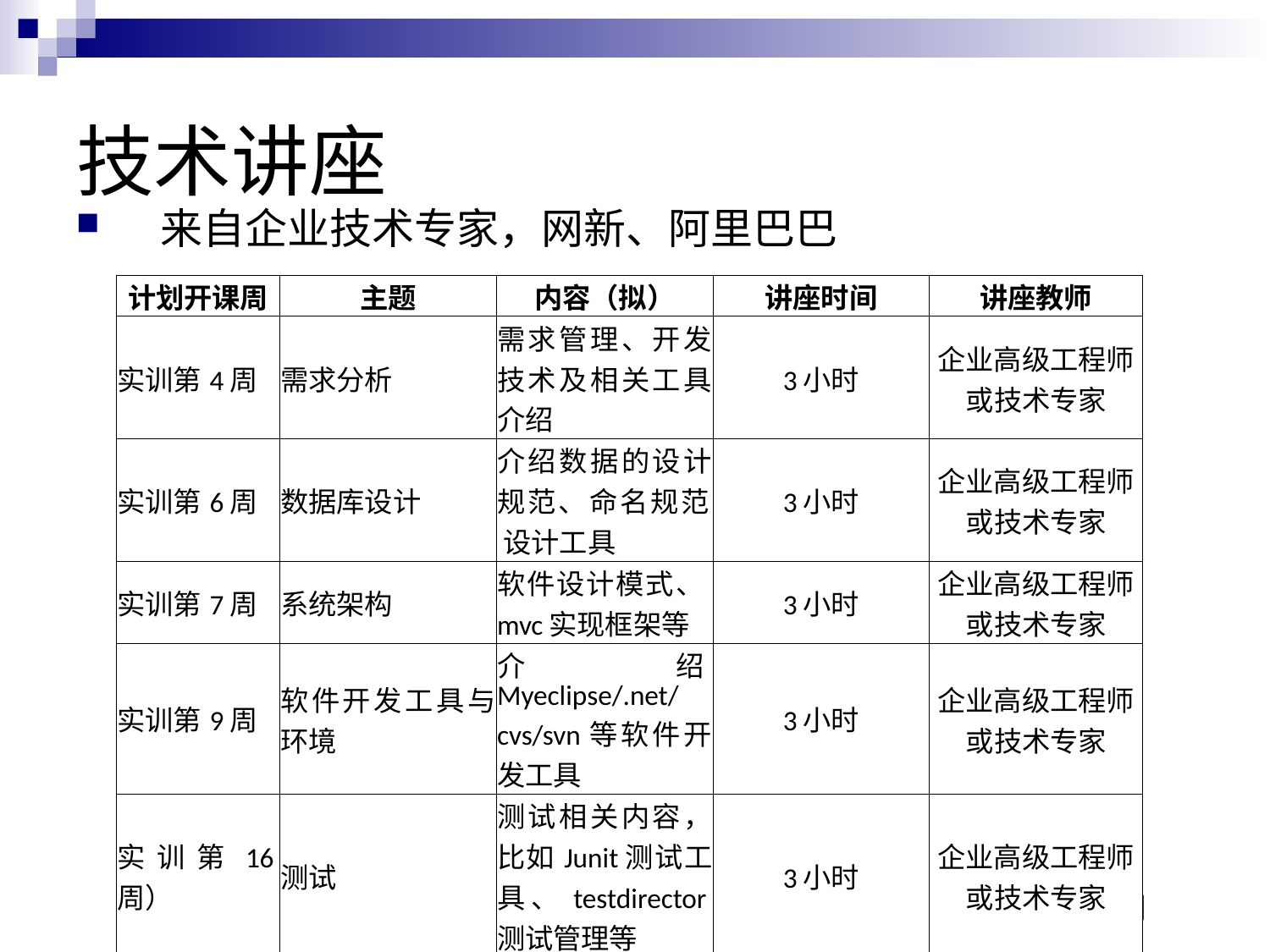

技术讲座
来自企业技术专家，网新、阿里巴巴
| 计划开课周 | 主题 | 内容（拟） | 讲座时间 | 讲座教师 |
| --- | --- | --- | --- | --- |
| 实训第4周 | 需求分析 | 需求管理、开发技术及相关工具介绍 | 3小时 | 企业高级工程师或技术专家 |
| 实训第6周 | 数据库设计 | 介绍数据的设计规范、命名规范、 设计工具 | 3小时 | 企业高级工程师或技术专家 |
| 实训第7周 | 系统架构 | 软件设计模式、mvc实现框架等 | 3小时 | 企业高级工程师或技术专家 |
| 实训第9周 | 软件开发工具与环境 | 介绍Myeclipse/.net/cvs/svn等软件开发工具 | 3小时 | 企业高级工程师或技术专家 |
| 实训第16周） | 测试 | 测试相关内容，比如Junit测试工具、testdirector测试管理等 | 3小时 | 企业高级工程师或技术专家 |
浙江大学软件项目实训